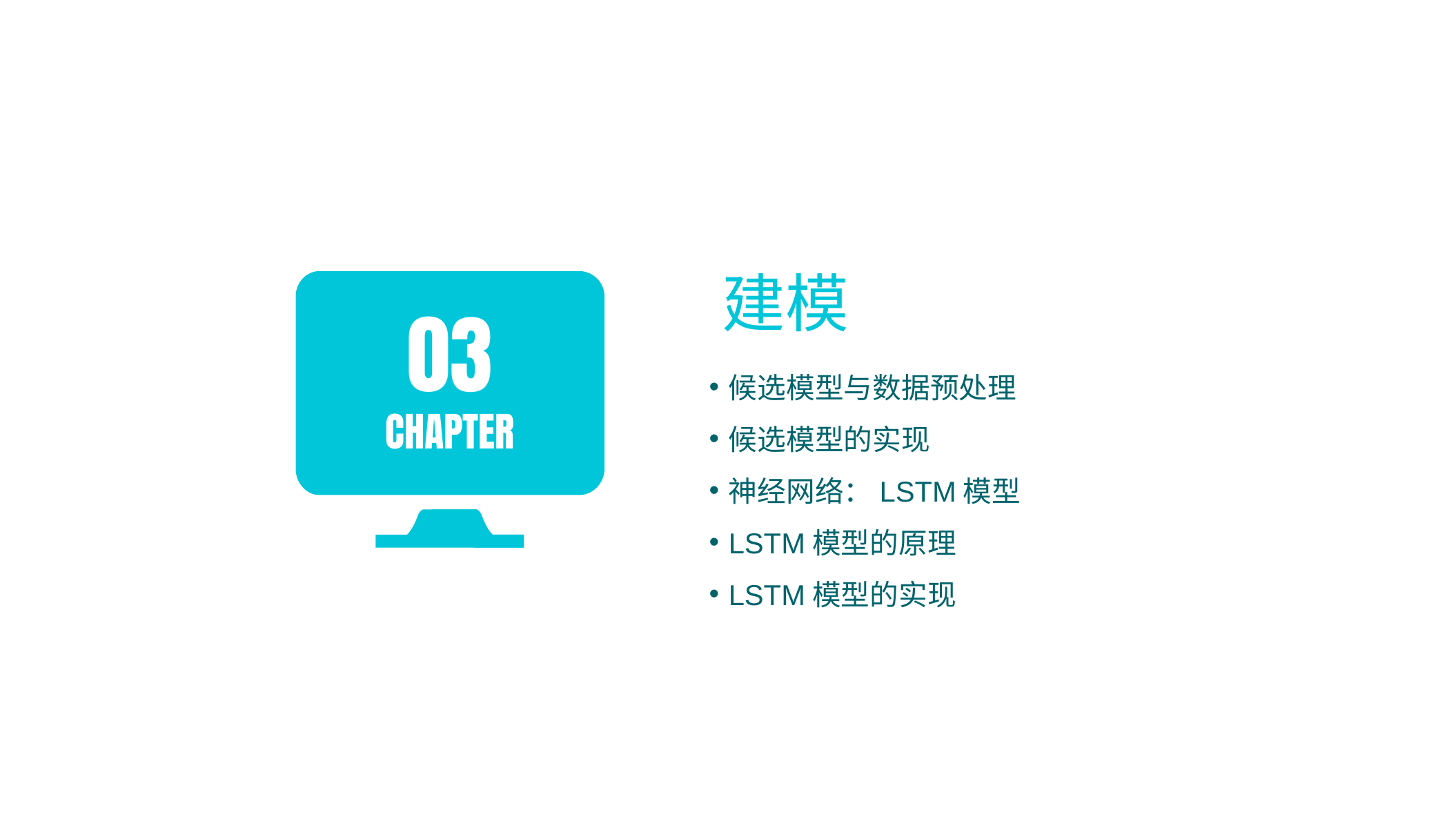

建模

03
CHAPTER
候选模型与数据预处理
候选模型的实现
神经网络：LSTM模型
LSTM模型的原理
LSTM模型的实现